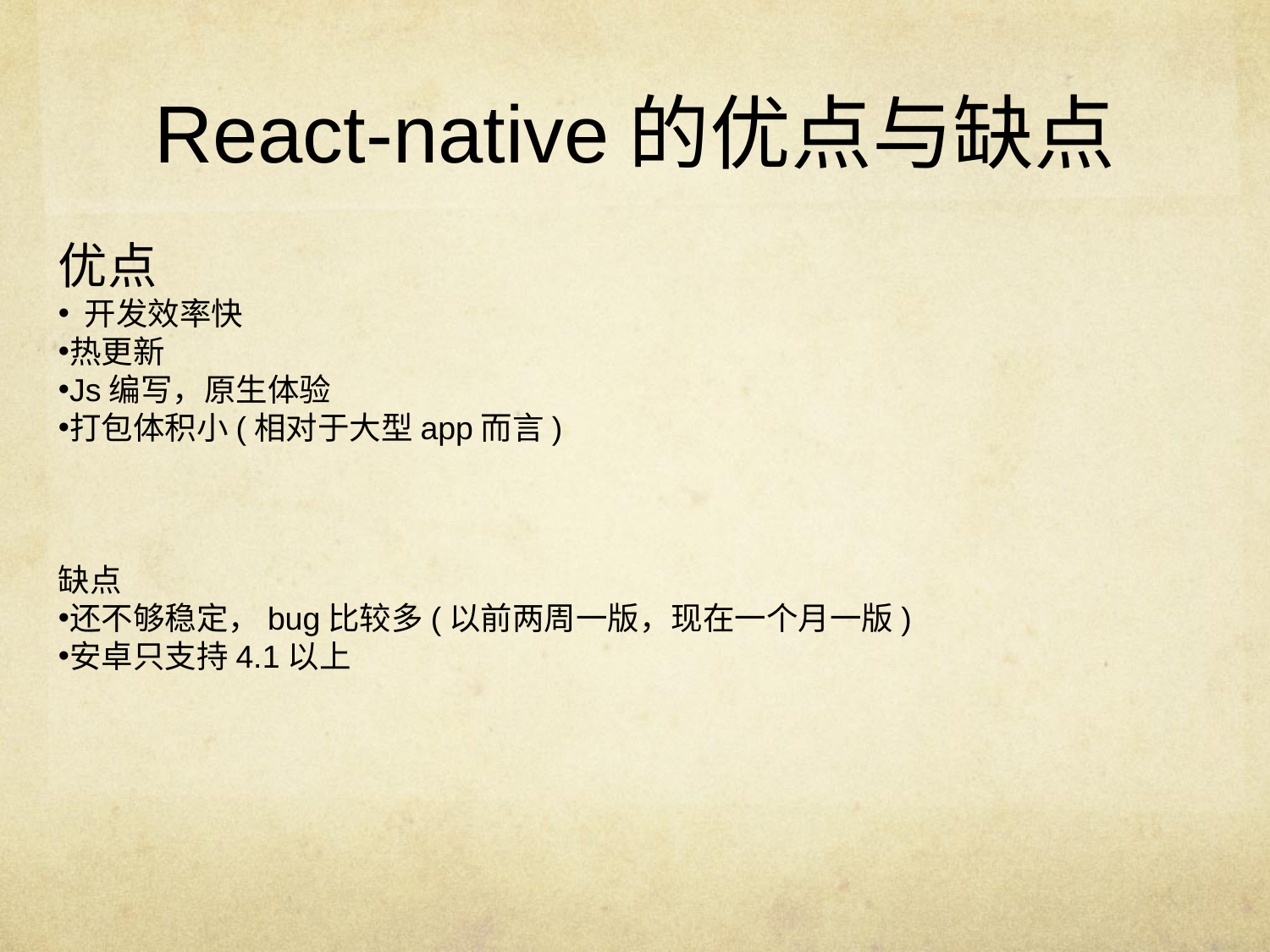

# React-native的优点与缺点

优点
 开发效率快
热更新
Js编写，原生体验
打包体积小(相对于大型app而言)

缺点
还不够稳定，bug比较多(以前两周一版，现在一个月一版)
安卓只支持4.1以上